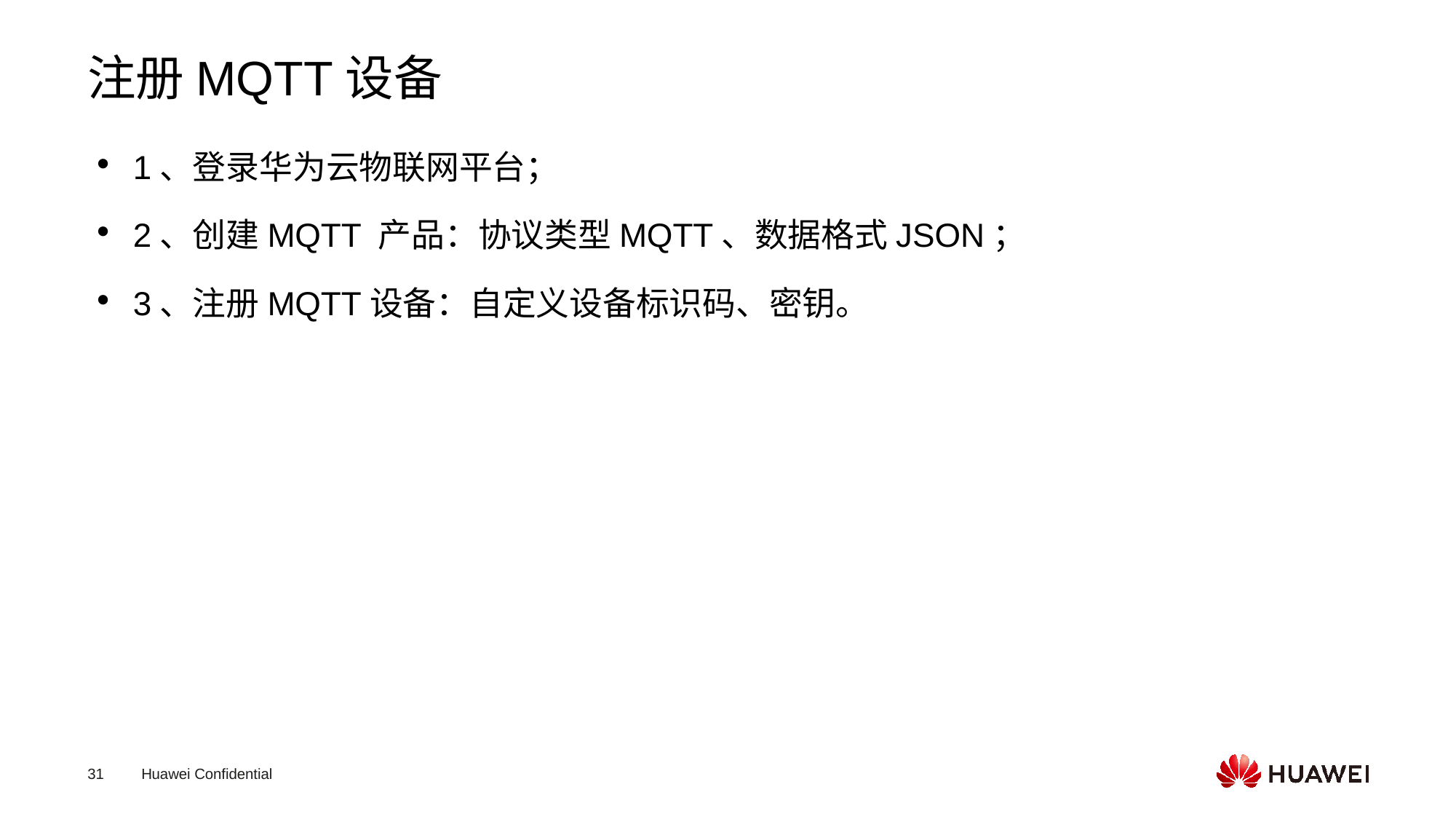

# 注册MQTT设备
1、登录华为云物联网平台；
2、创建MQTT 产品：协议类型MQTT、数据格式JSON；
3、注册MQTT设备：自定义设备标识码、密钥。